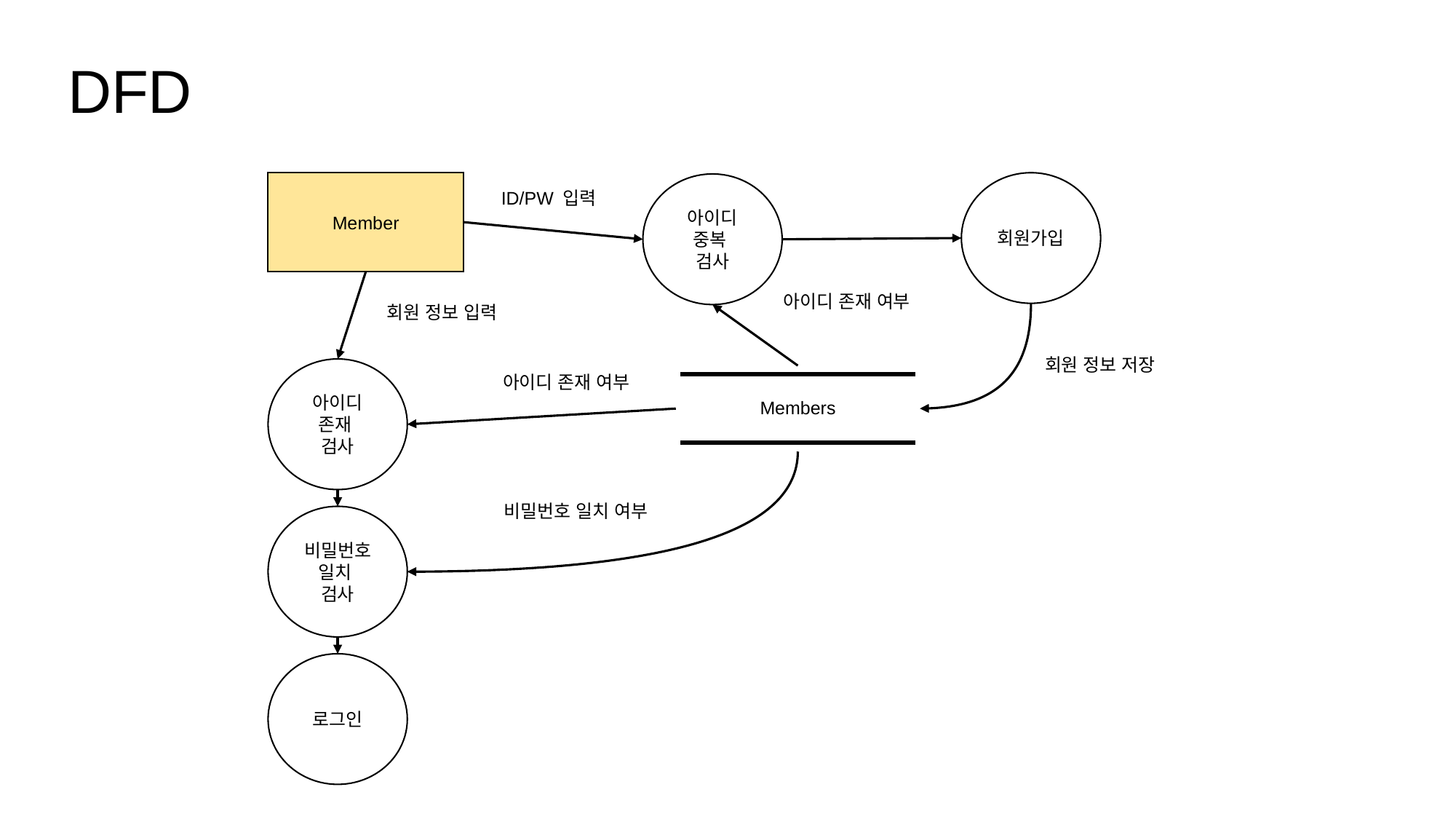

DFD
Member
회원가입
아이디 중복
검사
ID/PW 입력
아이디 존재 여부
회원 정보 입력
회원 정보 저장
아이디 존재
검사
아이디 존재 여부

Members
비밀번호 일치 여부
비밀번호 일치
검사
로그인